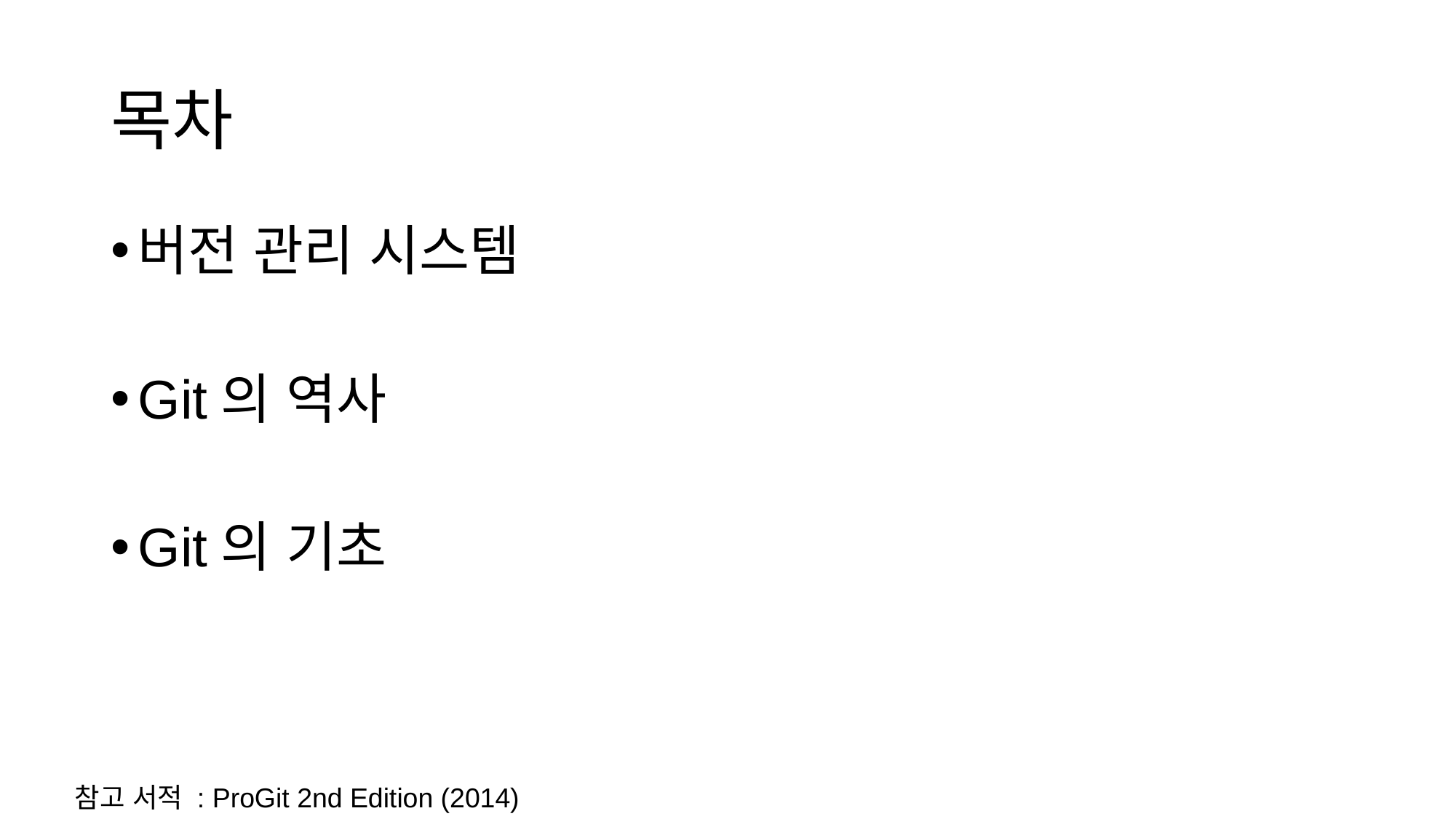

# 목차
버전 관리 시스템

Git의 역사

Git의 기초

참고 서적 : ProGit 2nd Edition (2014)